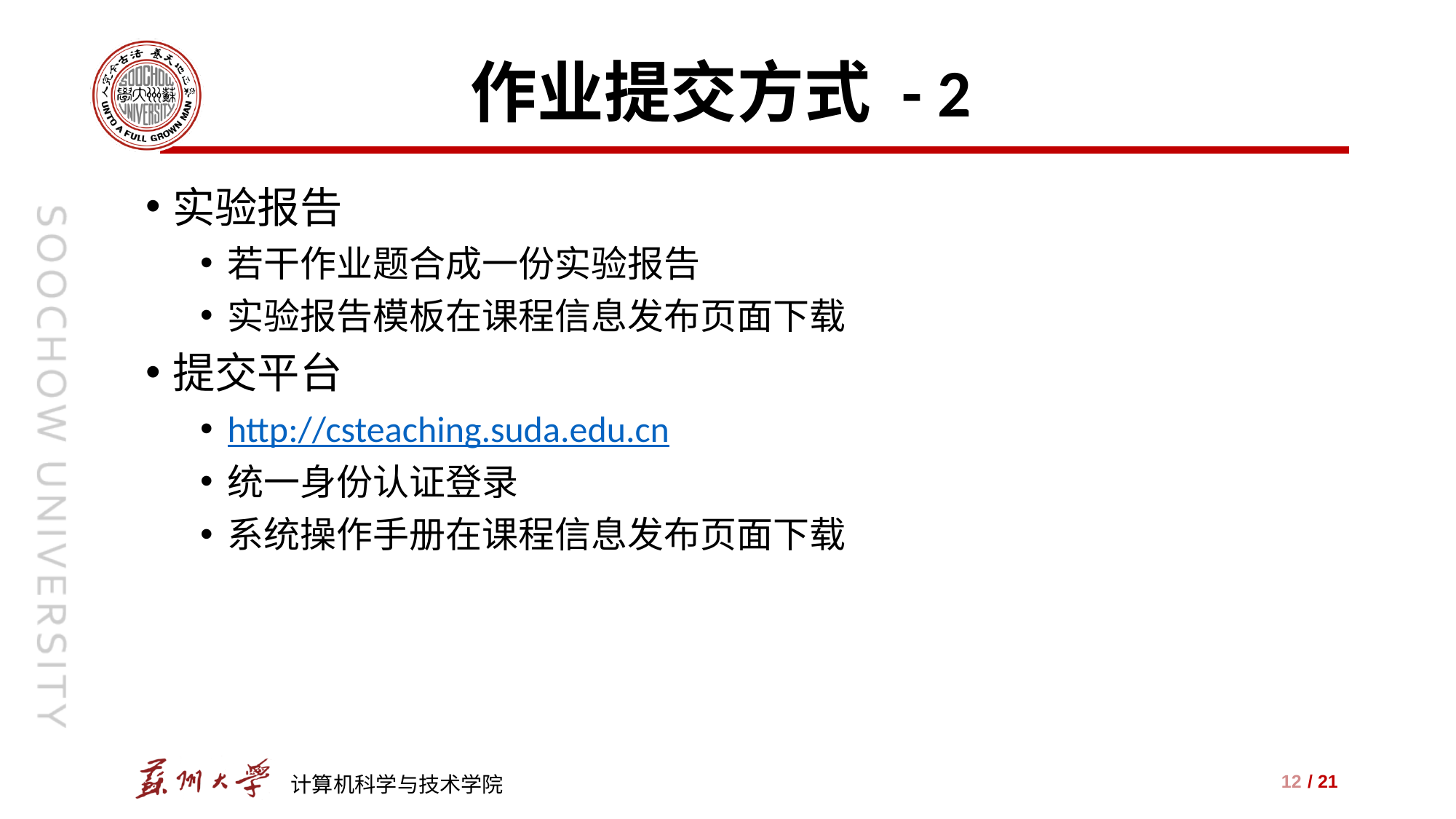

# 作业提交方式 - 2
实验报告
若干作业题合成一份实验报告
实验报告模板在课程信息发布页面下载
提交平台
http://csteaching.suda.edu.cn
统一身份认证登录
系统操作手册在课程信息发布页面下载
12